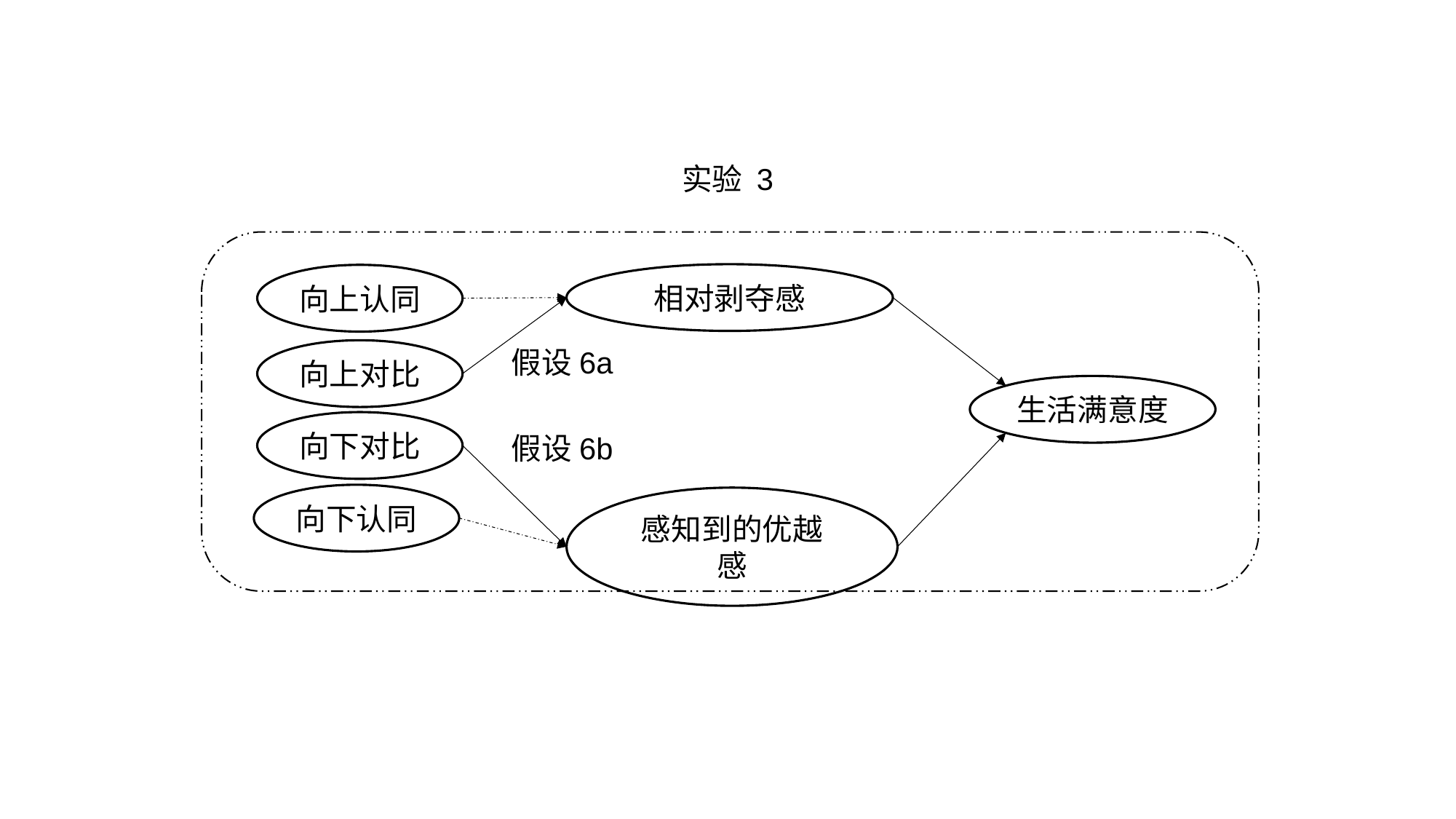

实验 3

相对剥夺感
向上认同
假设6a
向上对比
生活满意度
向下对比
假设6b
向下认同
感知到的优越感